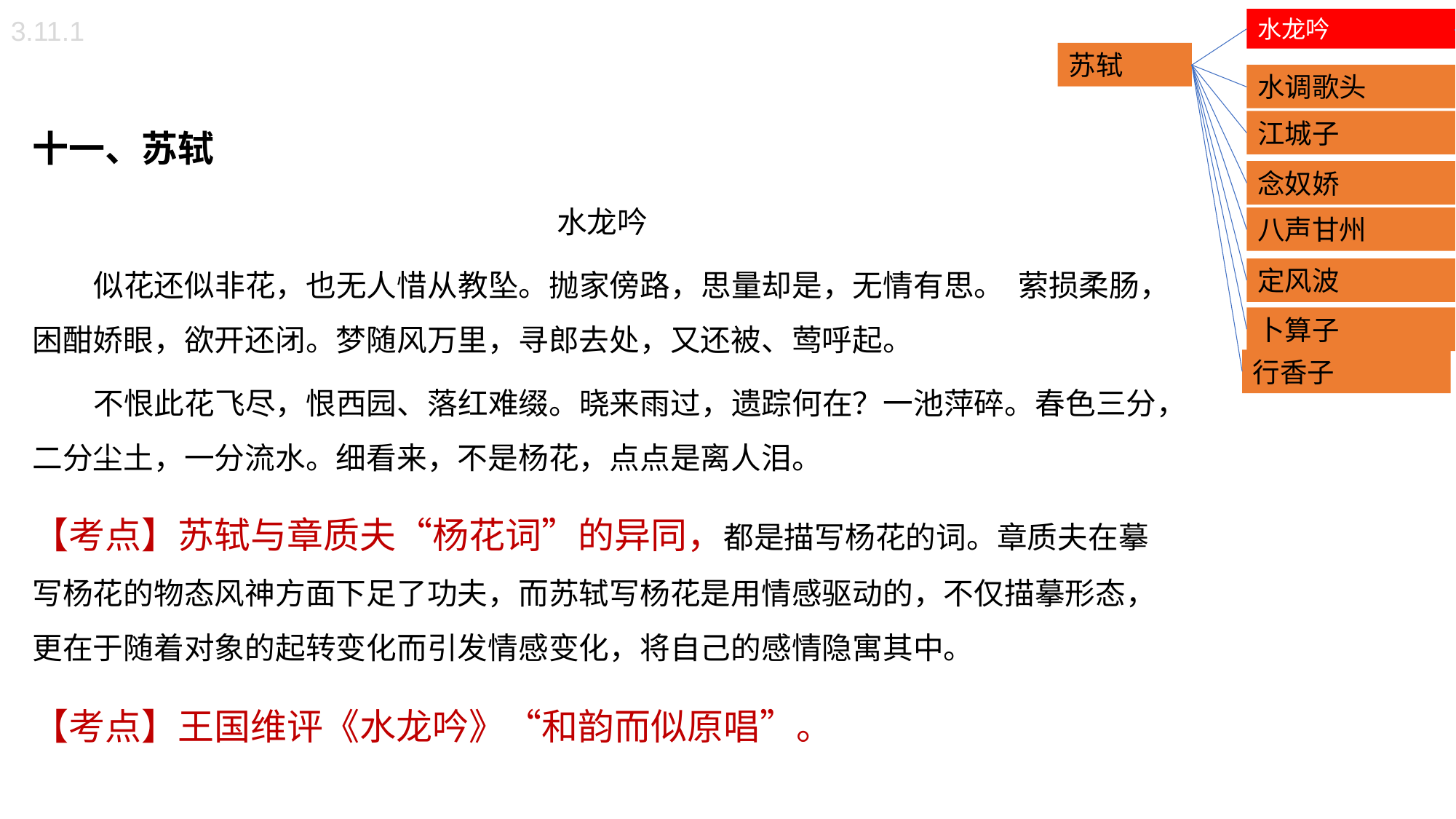

3.11.1
水龙吟
苏轼
水调歌头
十一、苏轼
水龙吟
        似花还似非花，也无人惜从教坠。抛家傍路，思量却是，无情有思。  萦损柔肠，困酣娇眼，欲开还闭。梦随风万里，寻郎去处，又还被、莺呼起。
        不恨此花飞尽，恨西园、落红难缀。晓来雨过，遗踪何在？一池萍碎。春色三分，二分尘土，一分流水。细看来，不是杨花，点点是离人泪。
【考点】苏轼与章质夫“杨花词”的异同，都是描写杨花的词。章质夫在摹写杨花的物态风神方面下足了功夫，而苏轼写杨花是用情感驱动的，不仅描摹形态，更在于随着对象的起转变化而引发情感变化，将自己的感情隐寓其中。
【考点】王国维评《水龙吟》“和韵而似原唱”。
江城子
念奴娇
八声甘州
定风波
卜算子
行香子